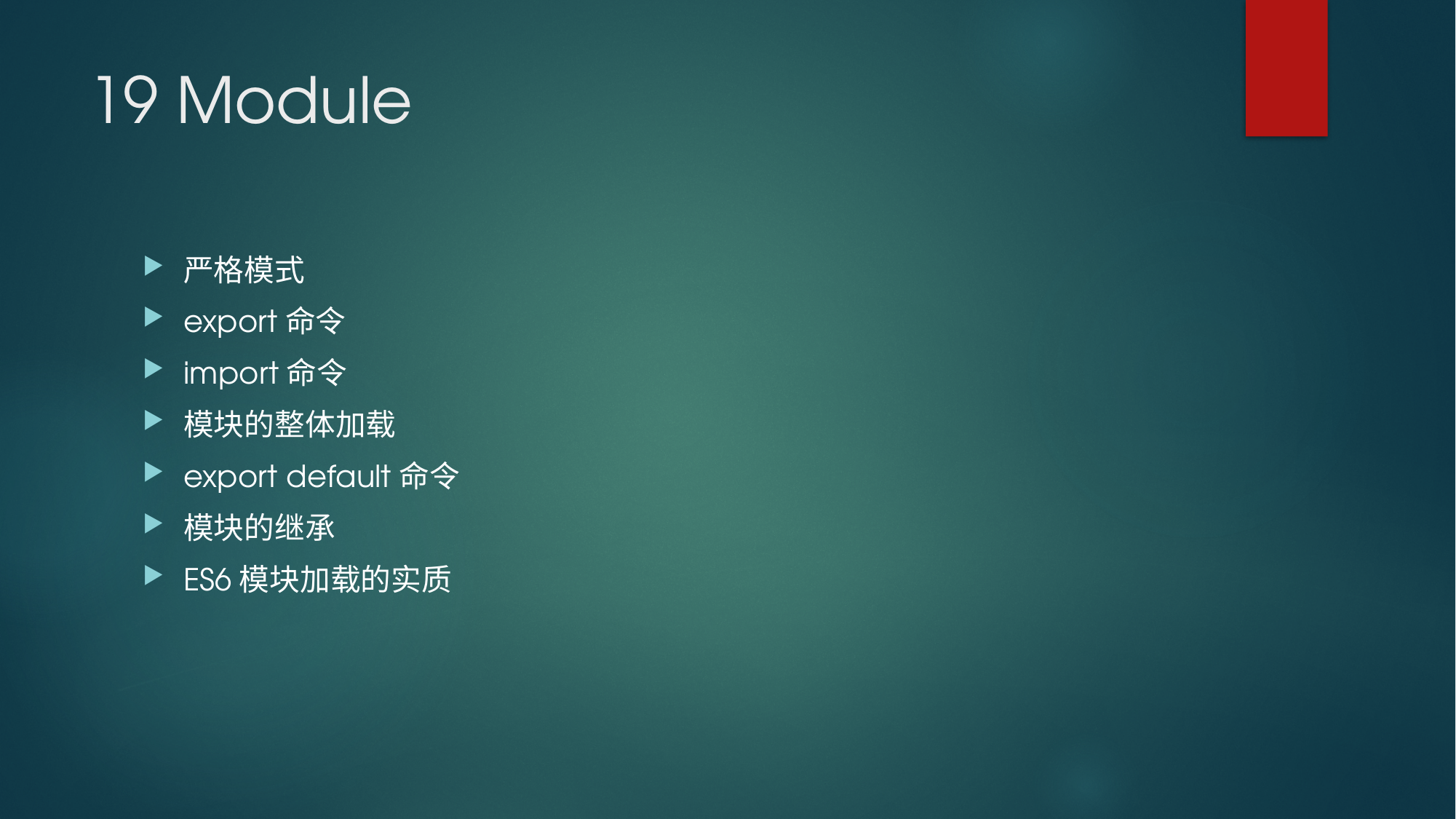

# 19 Module
严格模式
export命令
import命令
模块的整体加载
export default命令
模块的继承
ES6模块加载的实质